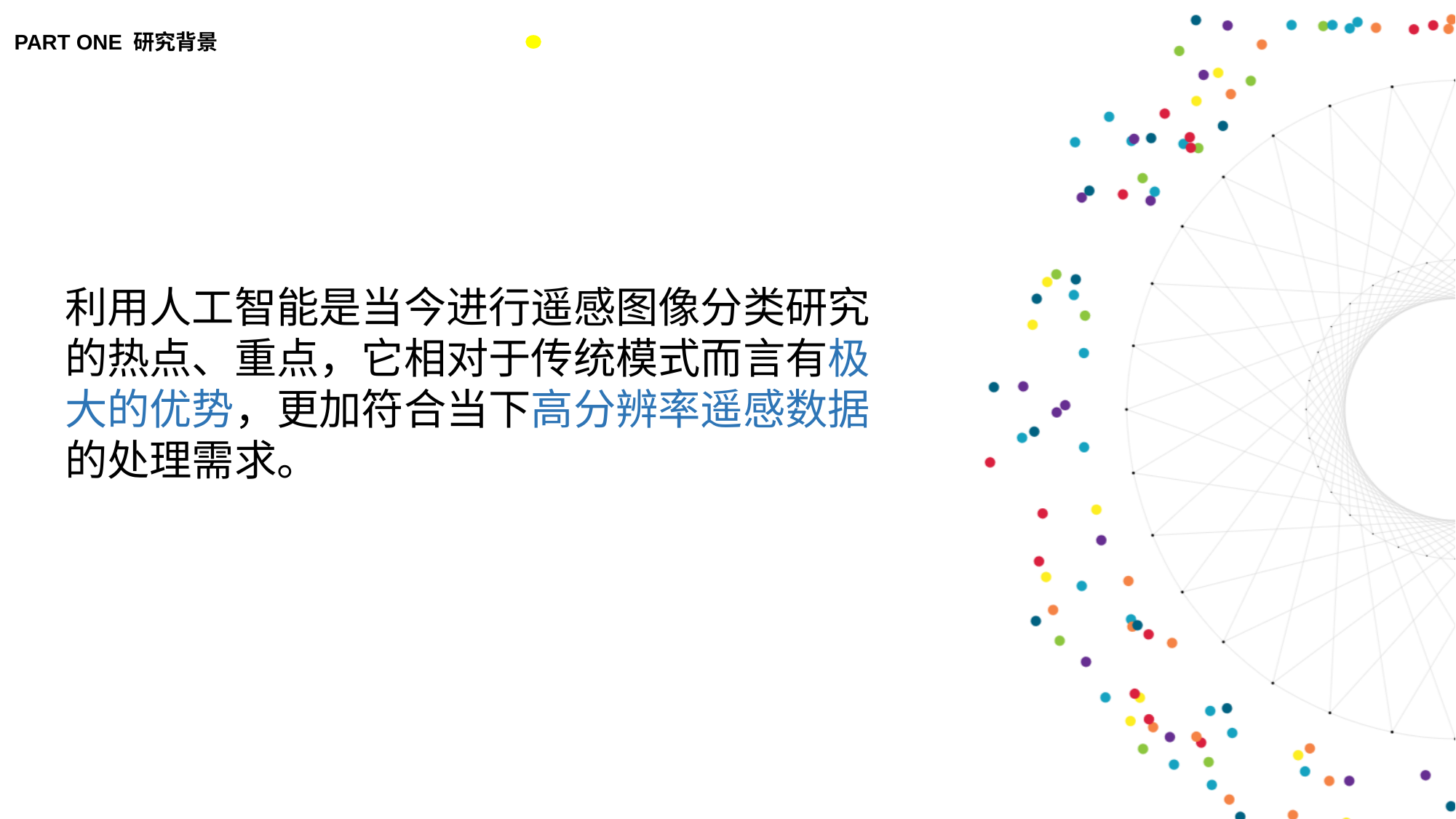

PART ONE 研究背景

利用人工智能是当今进行遥感图像分类研究的热点、重点，它相对于传统模式而言有极大的优势，更加符合当下高分辨率遥感数据的处理需求。